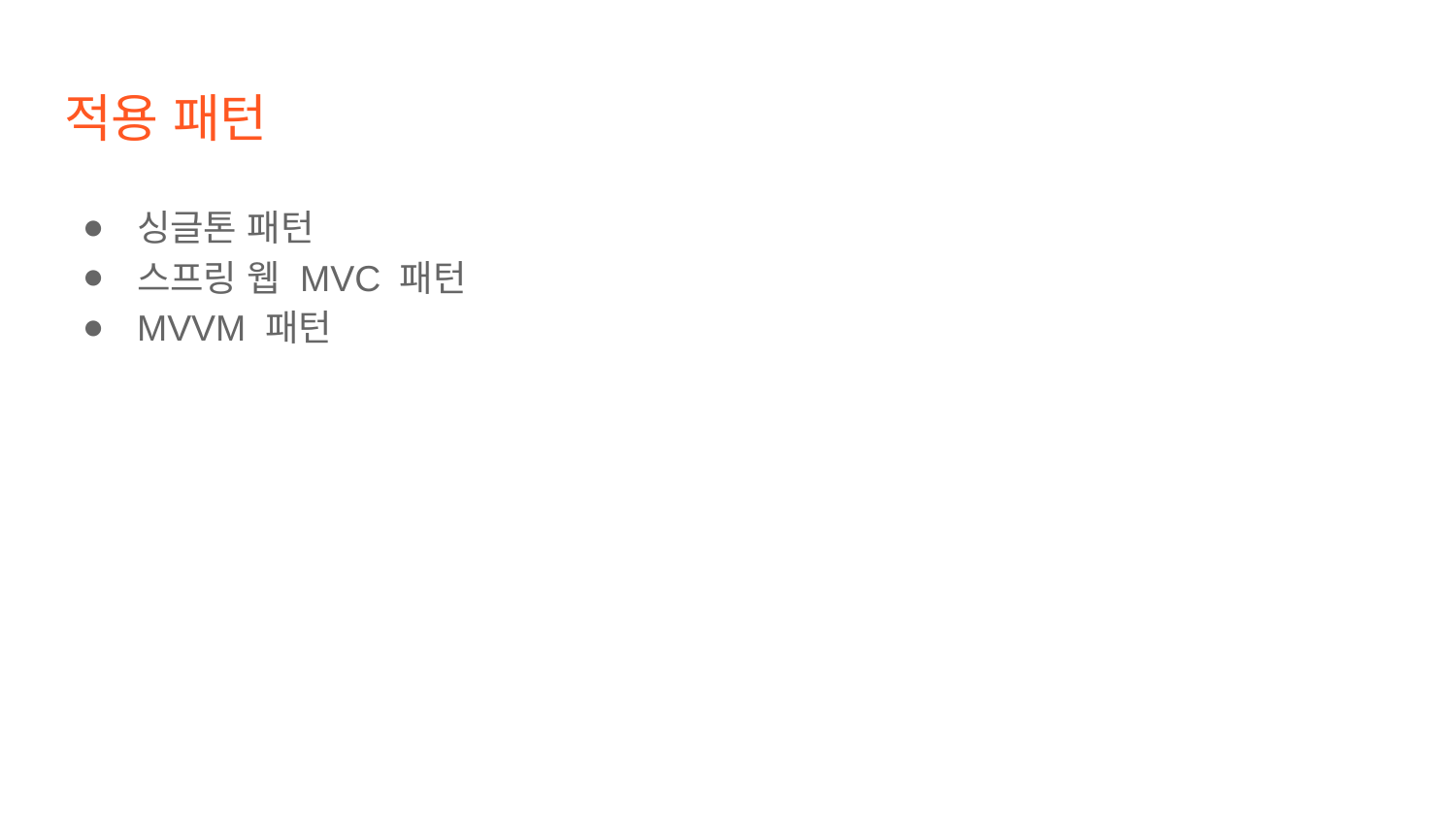

# 적용 패턴
싱글톤 패턴
스프링 웹 MVC 패턴
MVVM 패턴